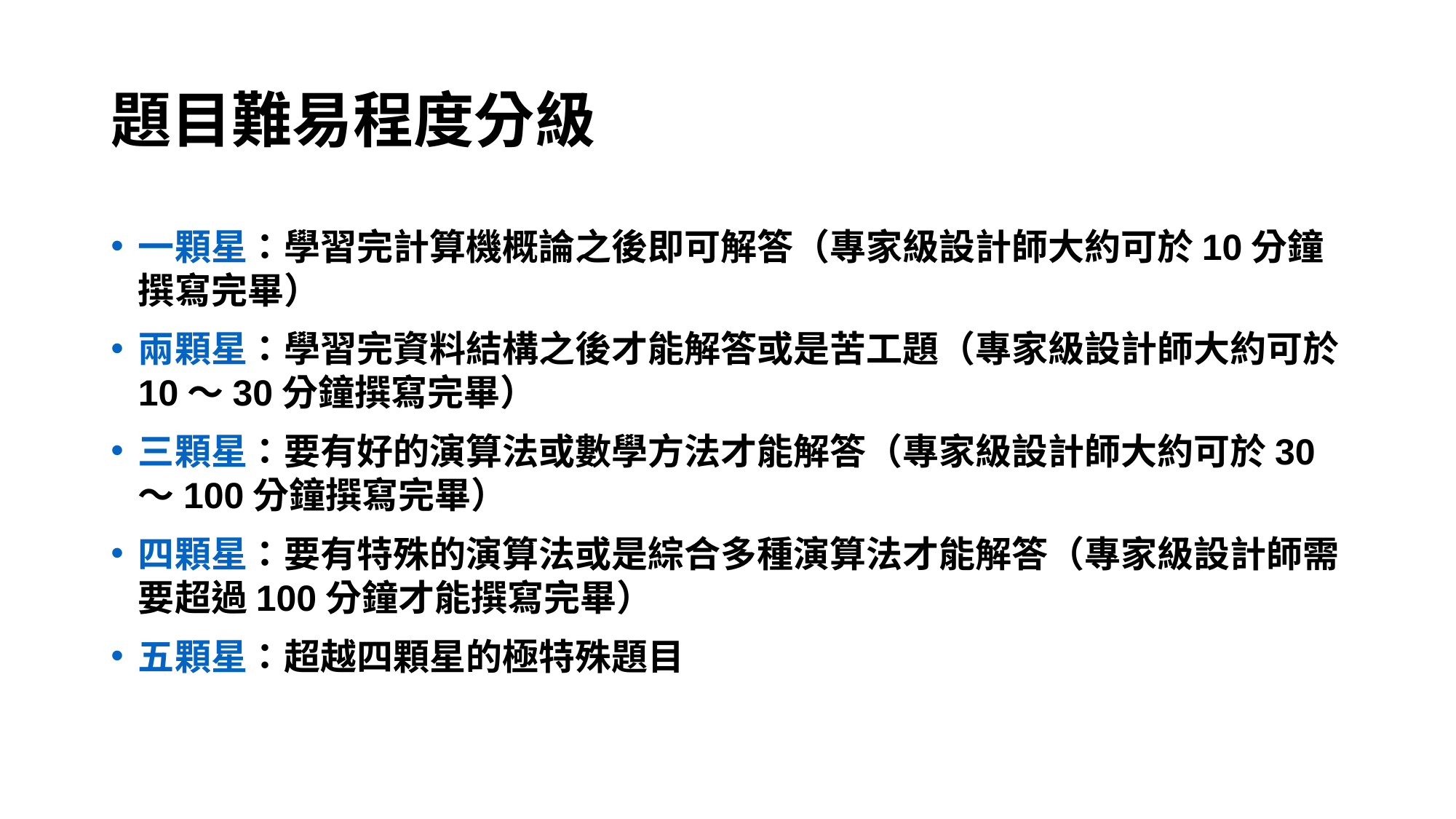

# 題目難易程度分級
一顆星：學習完計算機概論之後即可解答（專家級設計師大約可於10分鐘撰寫完畢）
兩顆星：學習完資料結構之後才能解答或是苦工題（專家級設計師大約可於10～30分鐘撰寫完畢）
三顆星：要有好的演算法或數學方法才能解答（專家級設計師大約可於30～100分鐘撰寫完畢）
四顆星：要有特殊的演算法或是綜合多種演算法才能解答（專家級設計師需要超過100分鐘才能撰寫完畢）
五顆星：超越四顆星的極特殊題目